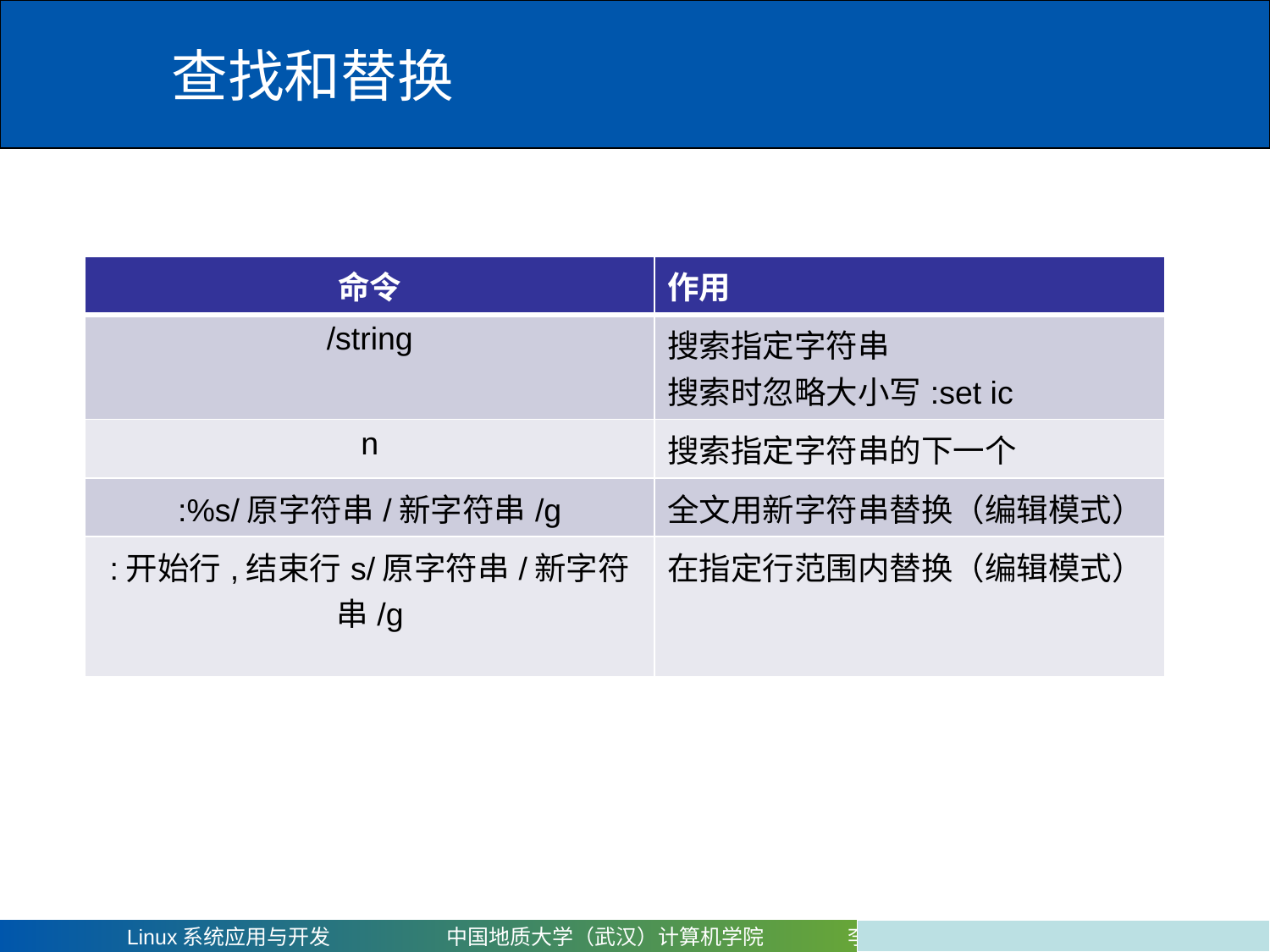

# 查找和替换

| 命令 | 作用 |
| --- | --- |
| /string | 搜索指定字符串 搜索时忽略大小写:set ic |
| n | 搜索指定字符串的下一个 |
| :%s/原字符串/新字符串/g | 全文用新字符串替换（编辑模式） |
| :开始行,结束行s/原字符串/新字符串/g | 在指定行范围内替换（编辑模式） |